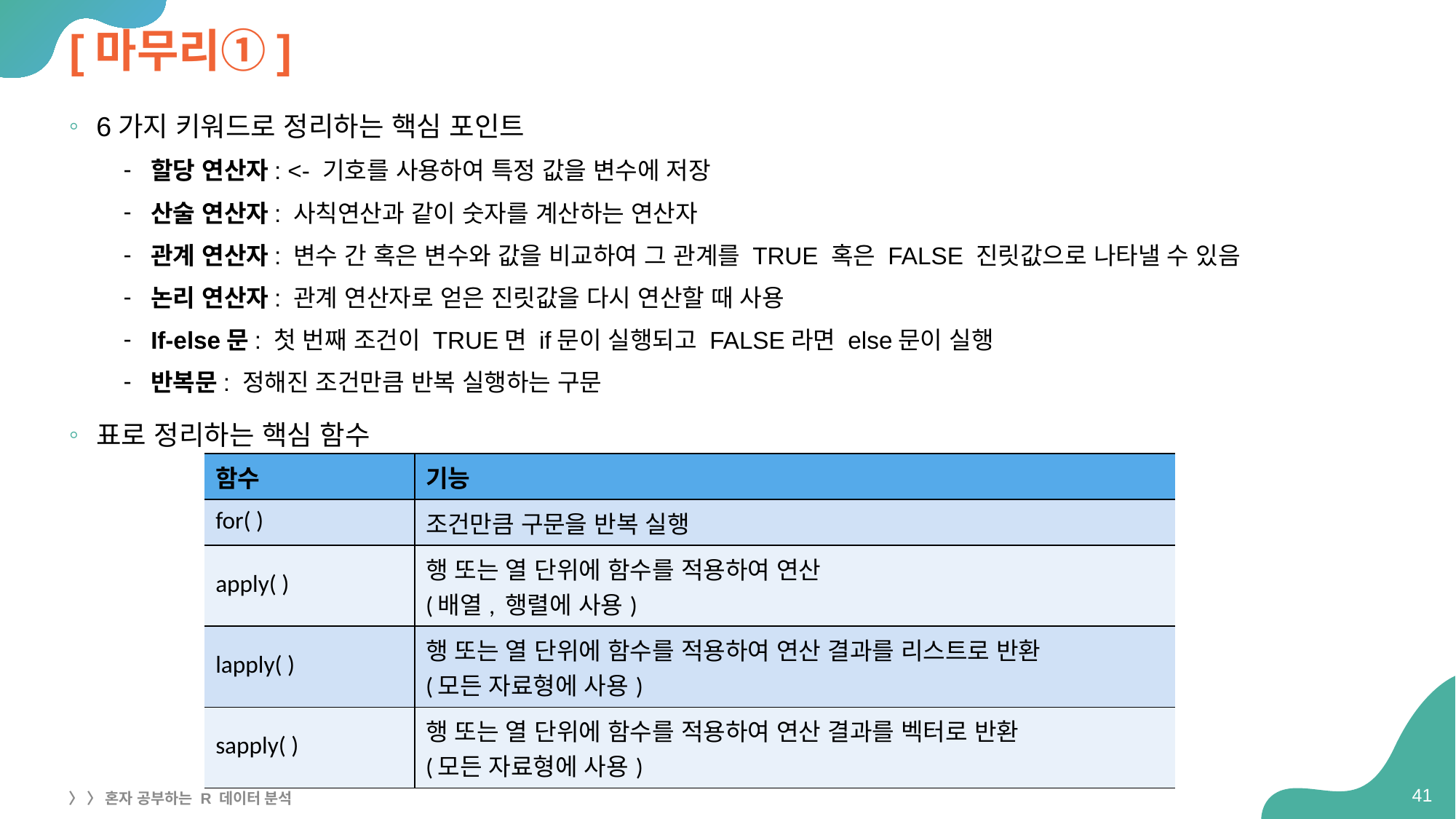

# [마무리①]
6가지 키워드로 정리하는 핵심 포인트
할당 연산자: <- 기호를 사용하여 특정 값을 변수에 저장
산술 연산자: 사칙연산과 같이 숫자를 계산하는 연산자
관계 연산자: 변수 간 혹은 변수와 값을 비교하여 그 관계를 TRUE 혹은 FALSE 진릿값으로 나타낼 수 있음
논리 연산자: 관계 연산자로 얻은 진릿값을 다시 연산할 때 사용
If-else문: 첫 번째 조건이 TRUE면 if문이 실행되고 FALSE라면 else문이 실행
반복문: 정해진 조건만큼 반복 실행하는 구문
표로 정리하는 핵심 함수
| 함수 | 기능 |
| --- | --- |
| for( ) | 조건만큼 구문을 반복 실행 |
| apply( ) | 행 또는 열 단위에 함수를 적용하여 연산 (배열, 행렬에 사용) |
| lapply( ) | 행 또는 열 단위에 함수를 적용하여 연산 결과를 리스트로 반환 (모든 자료형에 사용) |
| sapply( ) | 행 또는 열 단위에 함수를 적용하여 연산 결과를 벡터로 반환 (모든 자료형에 사용) |
41
〉 〉 혼자 공부하는 R 데이터 분석